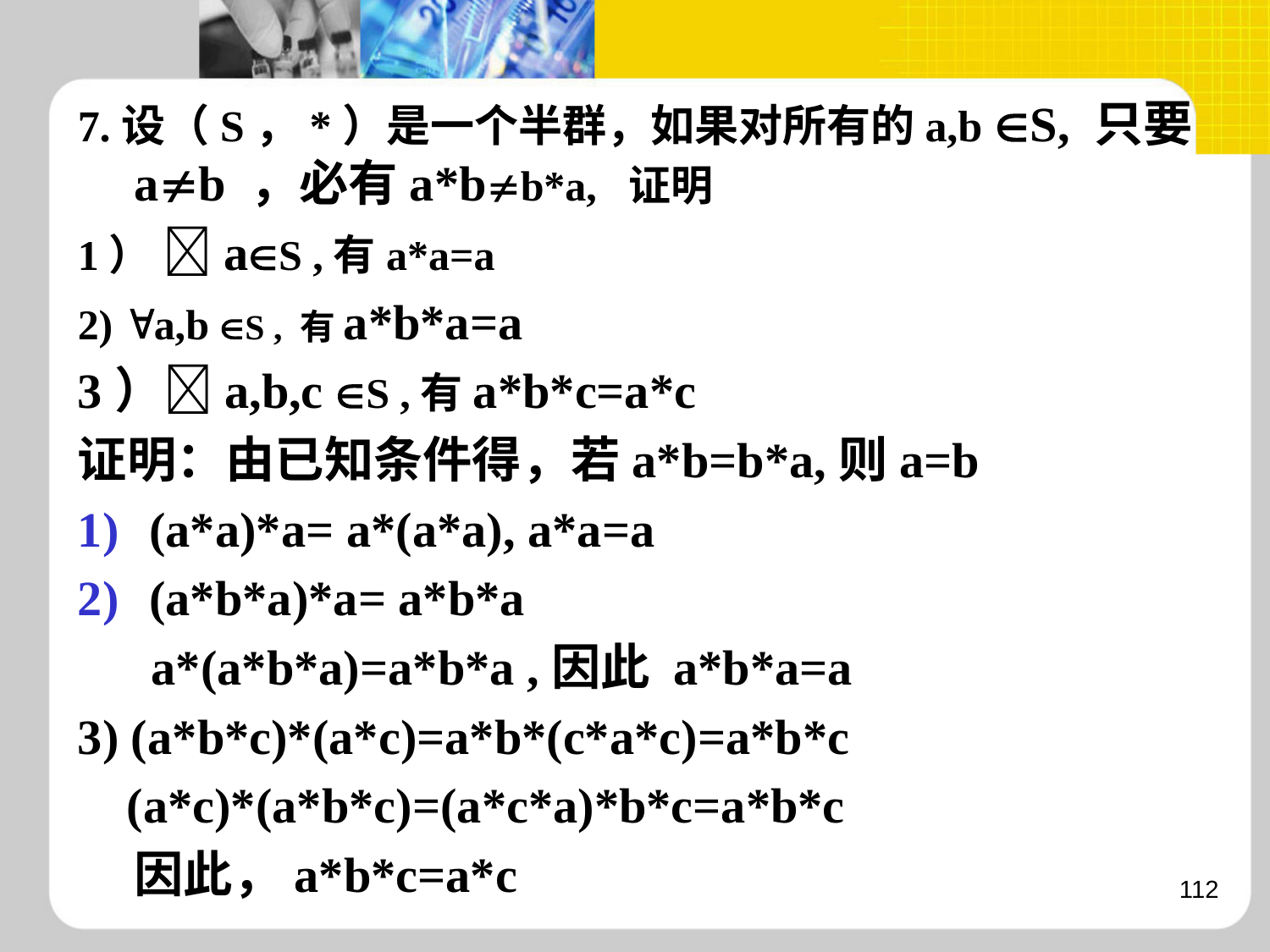

7.设（S，*）是一个半群，如果对所有的a,b ∈S, 只要        a≠b ，必有a*b≠b*a,  证明
1） ∀a∈S ,有a*a=a
2) ∀a,b ∈S , 有a*b*a=a
3）∀a,b,c ∈S ,有a*b*c=a*c
证明：由已知条件得，若a*b=b*a,则a=b
(a*a)*a= a*(a*a), a*a=a
(a*b*a)*a= a*b*a
      a*(a*b*a)=a*b*a ,因此 a*b*a=a
3) (a*b*c)*(a*c)=a*b*(c*a*c)=a*b*c
    (a*c)*(a*b*c)=(a*c*a)*b*c=a*b*c
    因此，a*b*c=a*c

112